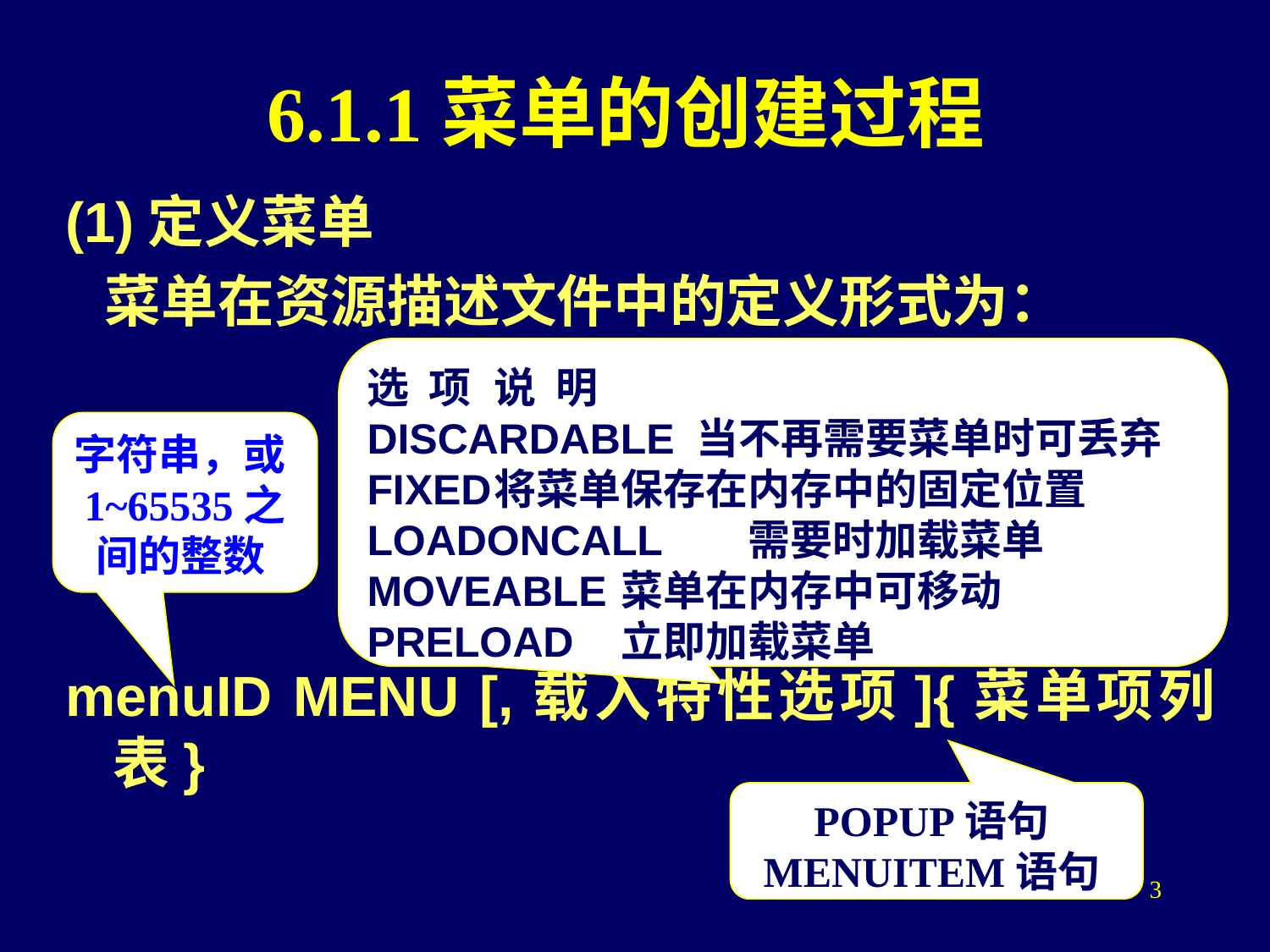

# 6.1.1菜单的创建过程
(1)定义菜单
  菜单在资源描述文件中的定义形式为：

menuID MENU [,载入特性选项]{菜单项列表}
选  项	说  明
DISCARDABLE 当不再需要菜单时可丢弃
FIXED	将菜单保存在内存中的固定位置
LOADONCALL	需要时加载菜单
MOVEABLE	菜单在内存中可移动
PRELOAD	立即加载菜单
字符串，或1~65535之间的整数
POPUP语句
MENUITEM语句
3